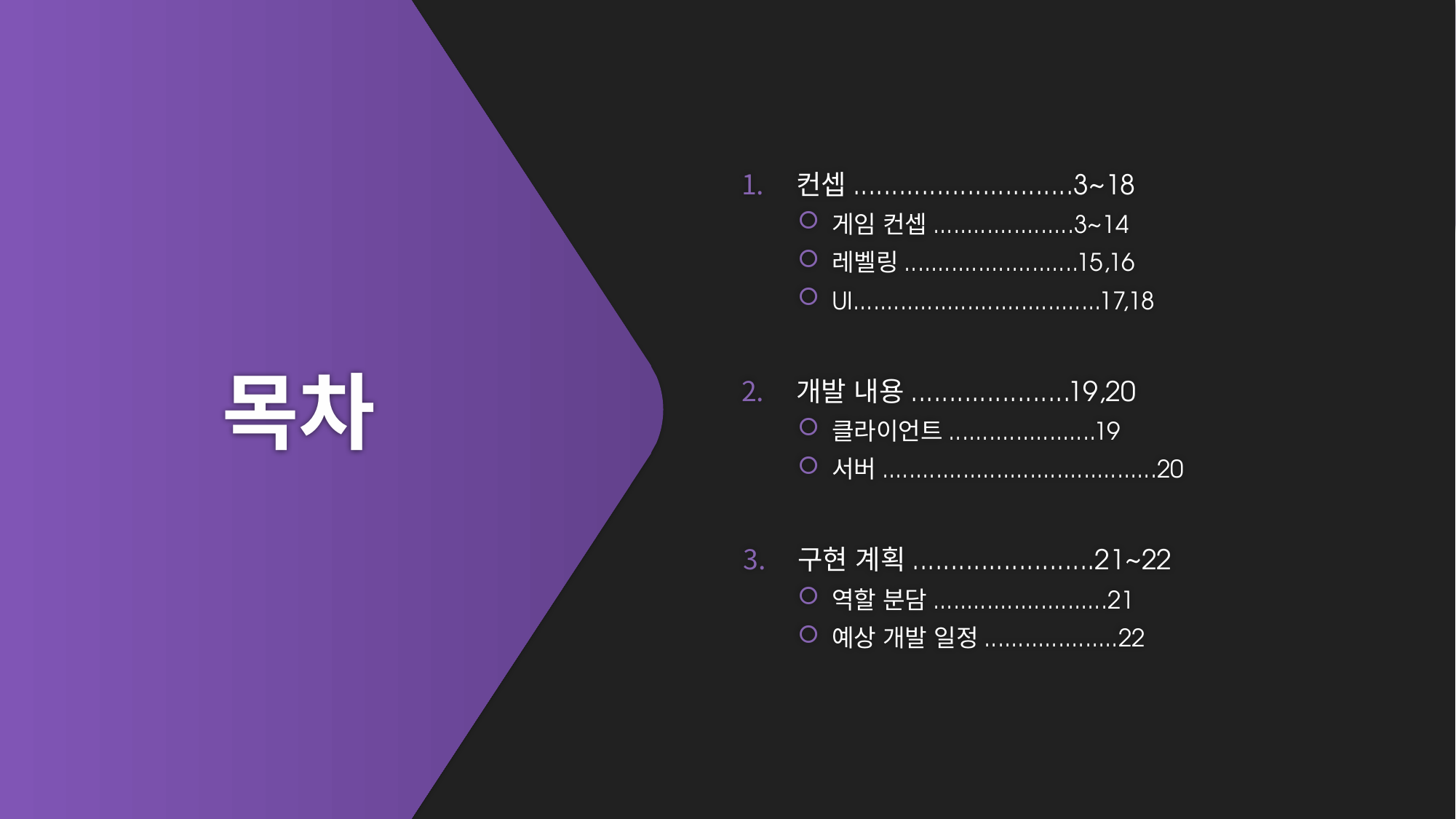

컨셉.............................3~18
게임 컨셉.....................3~14
레벨링..........................15,16
UI.....................................17,18

개발 내용.....................19,20
클라이언트......................19
서버.........................................20

구현 계획........................21~22
역할 분담..........................21
예상 개발 일정....................22
# 목차